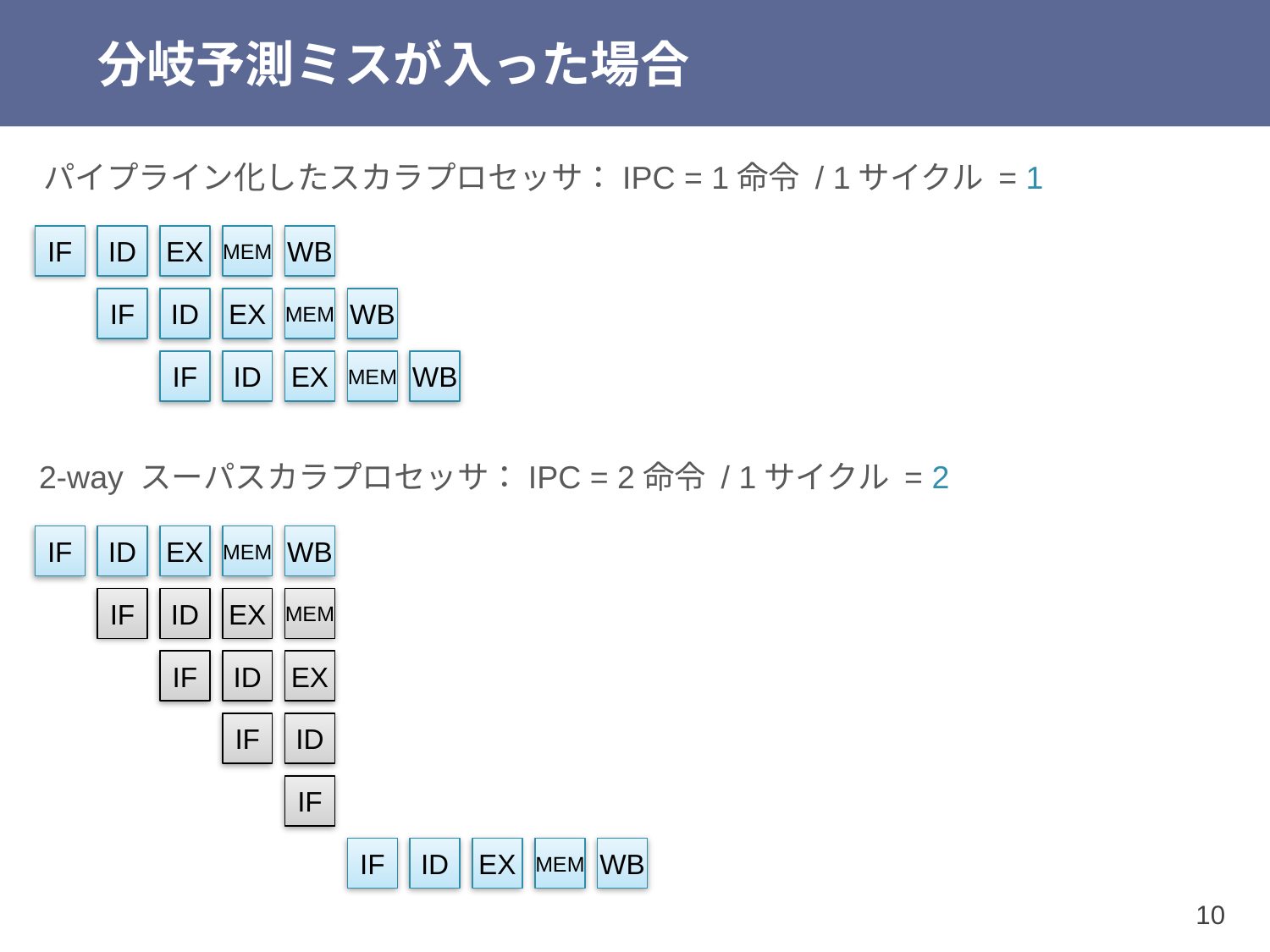

# 分岐予測ミスが入った場合
パイプライン化したスカラプロセッサ：IPC = 1命令 / 1サイクル = 1
IF
ID
EX
MEM
WB
IF
ID
EX
MEM
WB
IF
ID
EX
MEM
WB
2-way スーパスカラプロセッサ：IPC = 2命令 / 1サイクル = 2
IF
ID
EX
MEM
WB
IF
ID
EX
MEM
IF
ID
EX
IF
ID
IF
IF
ID
EX
MEM
WB